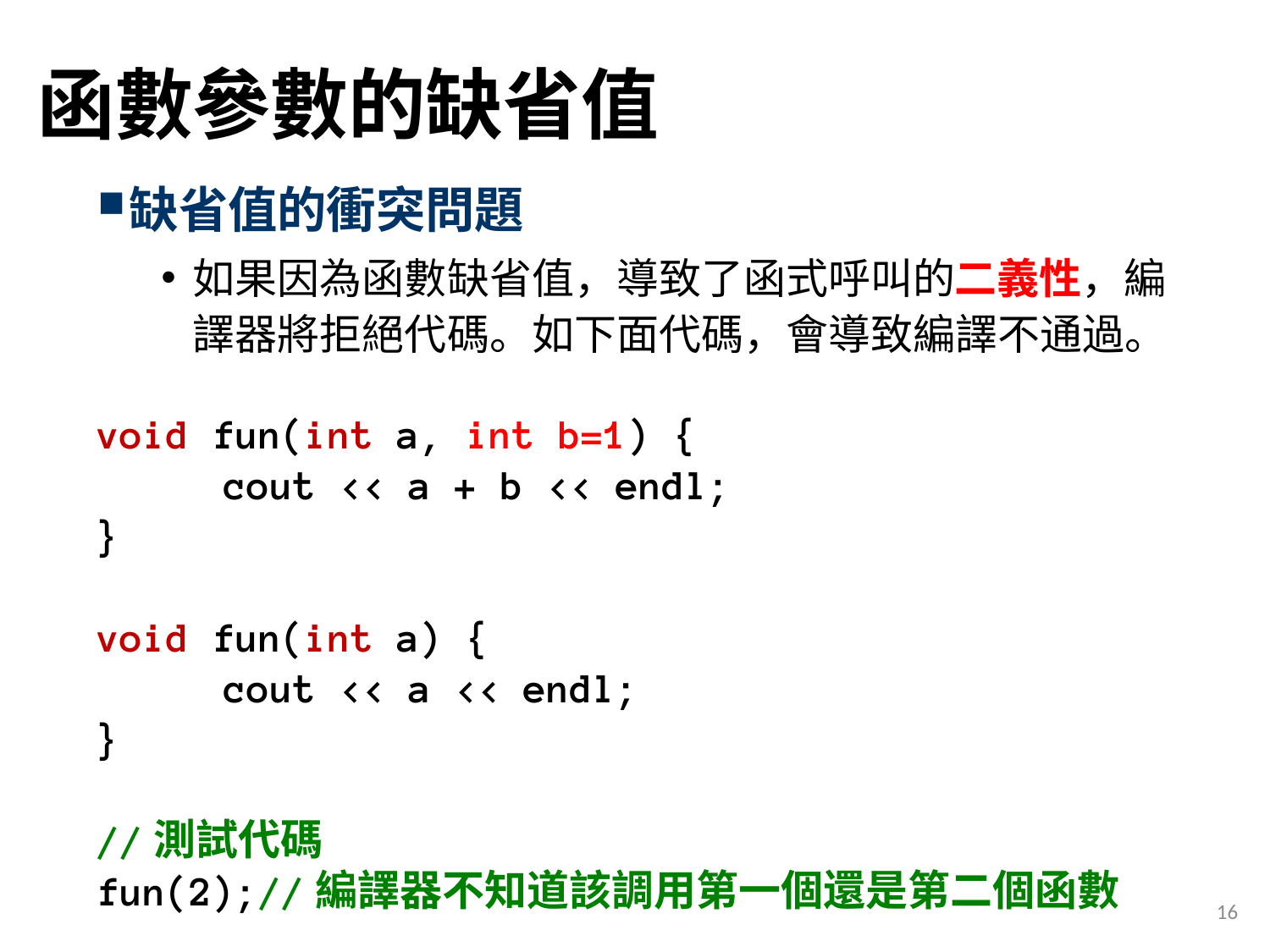

# 函數參數的缺省值
缺省值的衝突問題
如果因為函數缺省值，導致了函式呼叫的二義性，編譯器將拒絕代碼。如下面代碼，會導致編譯不通過。

void fun(int a, int b=1) {
	cout << a + b << endl;
}

void fun(int a) {
	cout << a << endl;
}

//測試代碼
fun(2);//編譯器不知道該調用第一個還是第二個函數
16